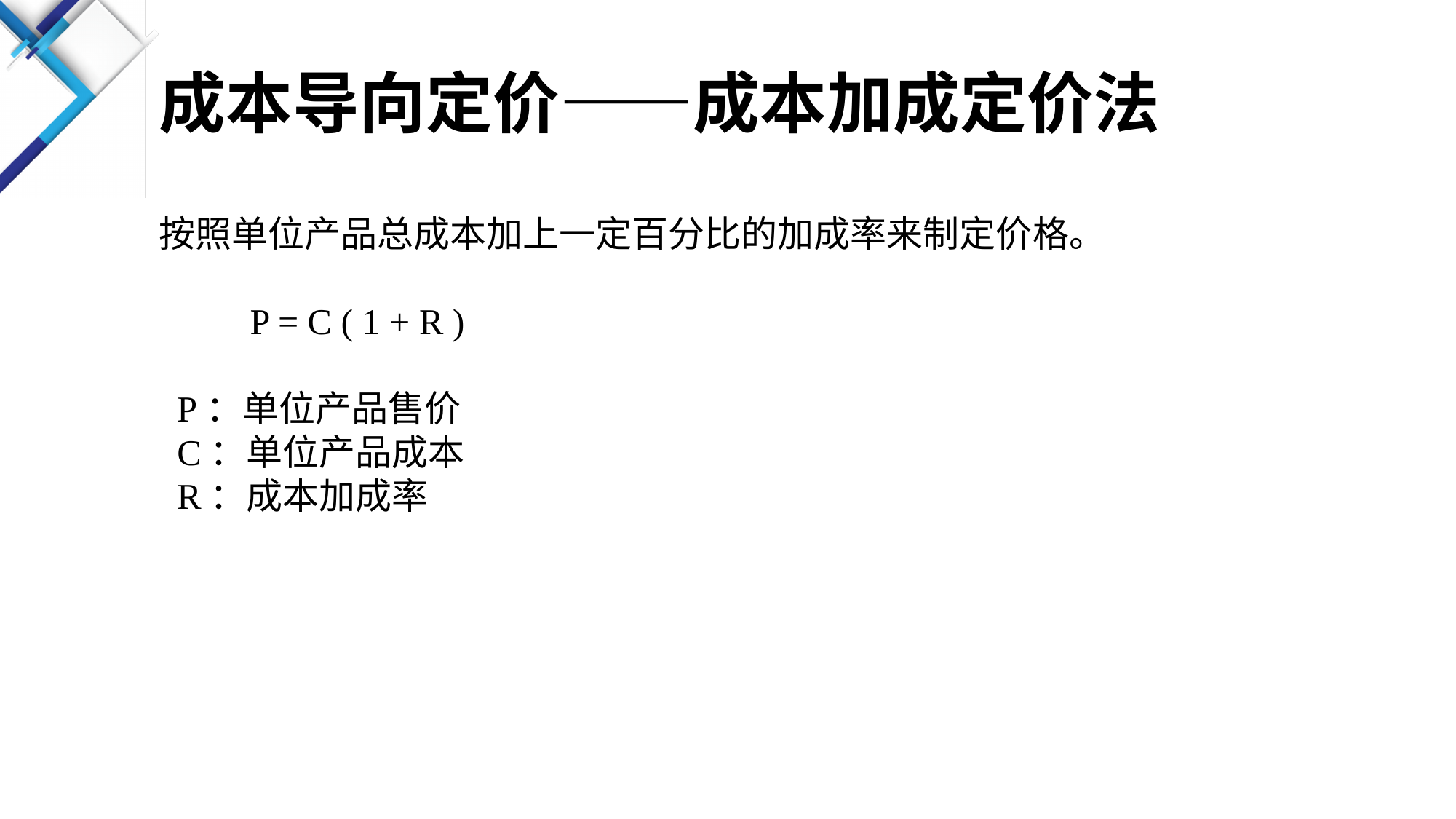

# 成本导向定价——成本加成定价法
按照单位产品总成本加上一定百分比的加成率来制定价格。

          P = C ( 1 + R )

  P：单位产品售价
  C：单位产品成本
  R：成本加成率